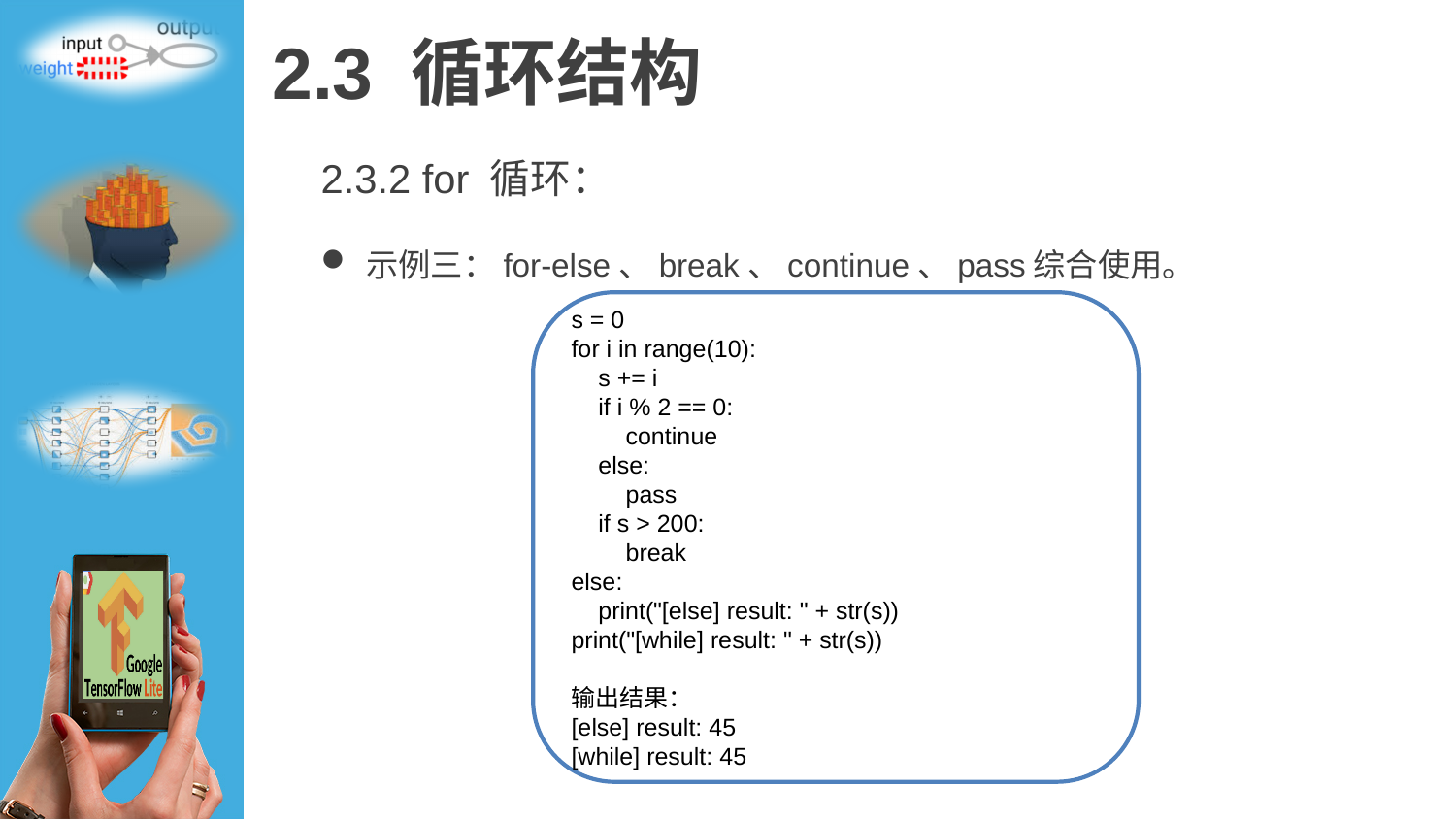

# 2.3 循环结构
2.3.2 for 循环：
示例三：for-else、break、continue、pass综合使用。

s = 0
for i in range(10):
    s += i
    if i % 2 == 0:
        continue
    else:
        pass
    if s > 200:
        break
else:
    print("[else] result: " + str(s))
print("[while] result: " + str(s))

输出结果：
[else] result: 45
[while] result: 45